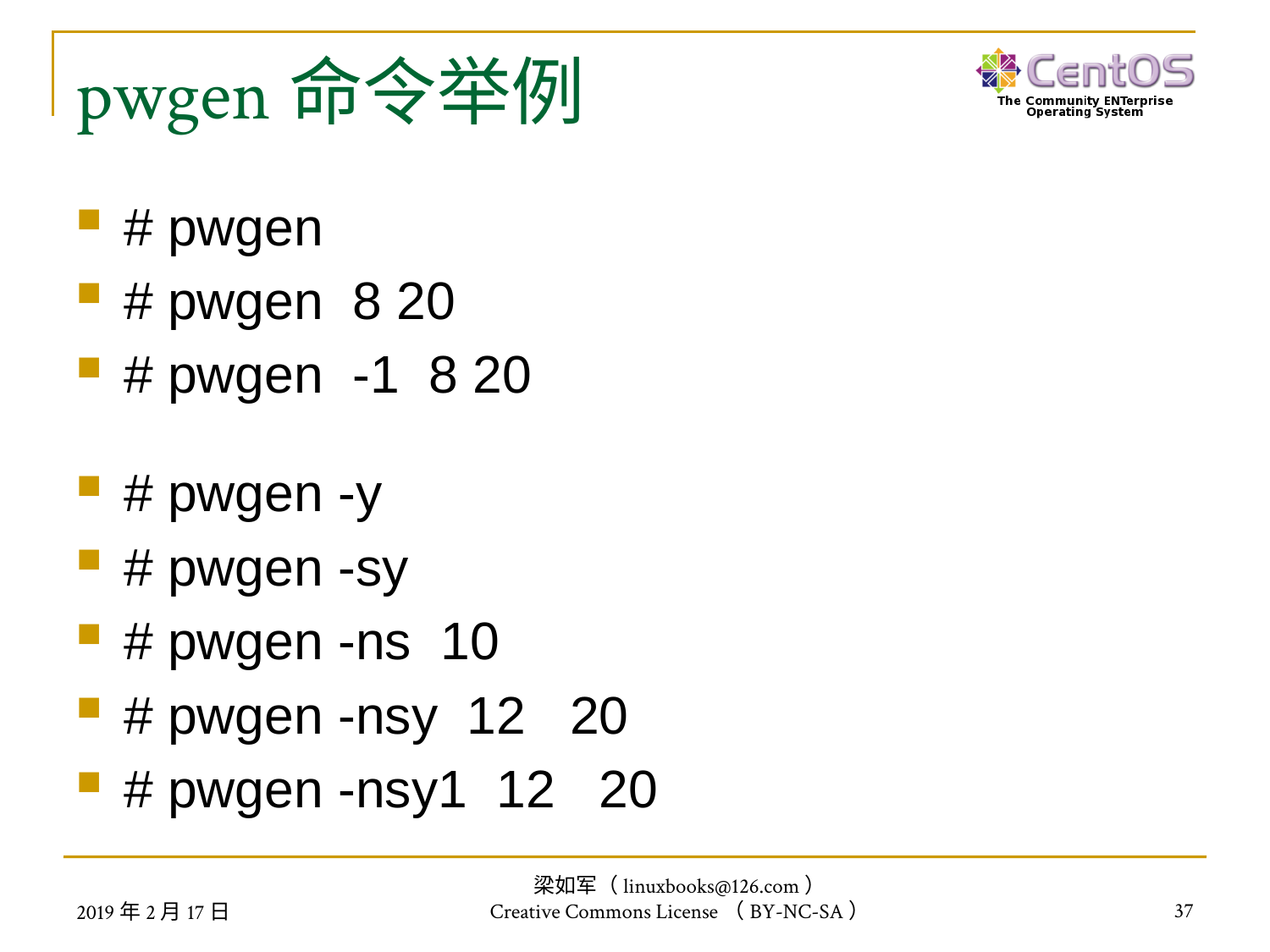

# pwgen命令举例
# pwgen
# pwgen  8 20
# pwgen  -1  8 20

# pwgen -y
# pwgen -sy
# pwgen -ns  10
# pwgen -nsy  12   20
# pwgen -nsy1  12   20
梁如军（linuxbooks@126.com）
Creative Commons License（BY-NC-SA）
2019年2月17日
37